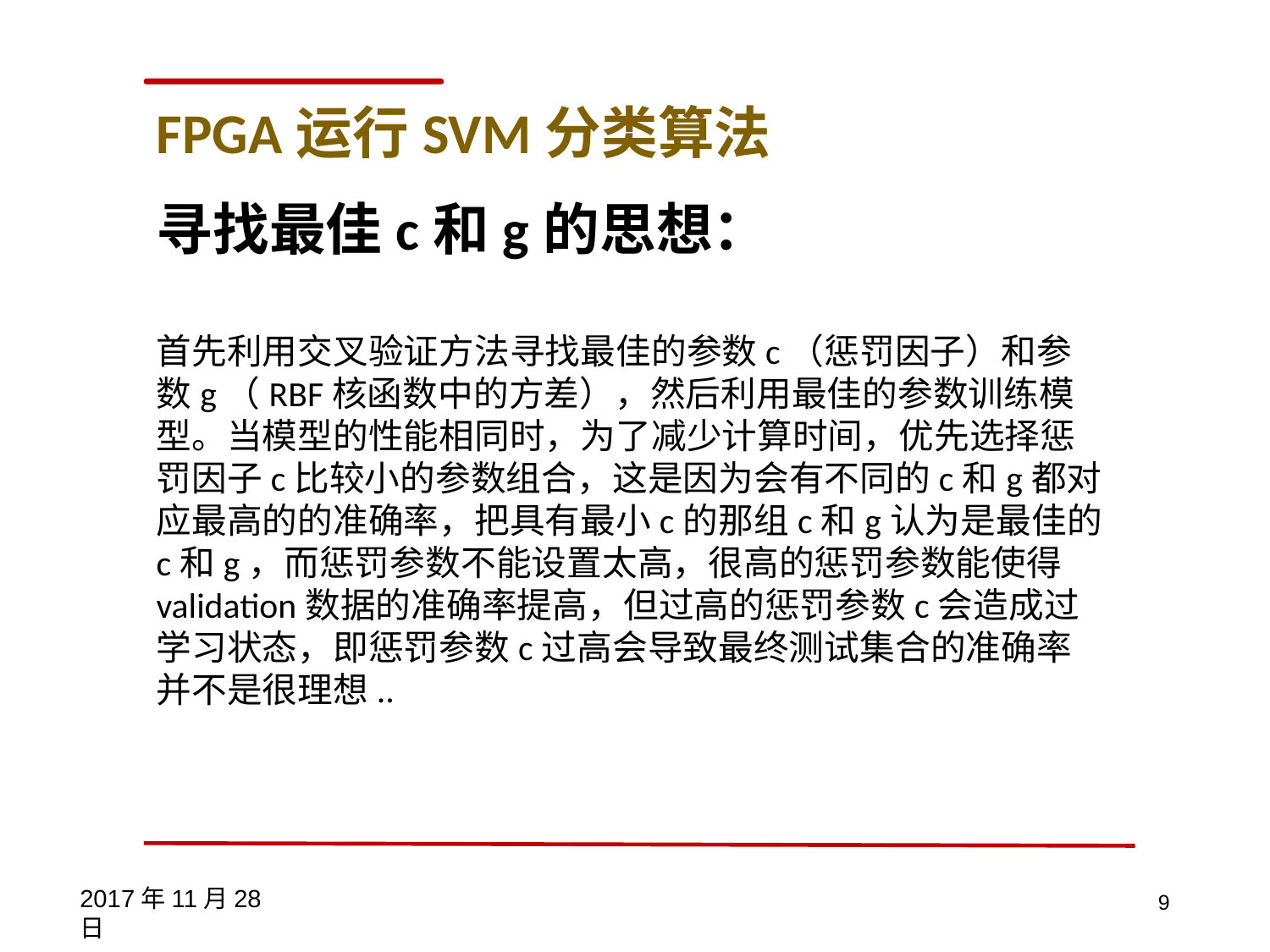

FPGA运行SVM分类算法
寻找最佳c和g的思想：

首先利用交叉验证方法寻找最佳的参数c（惩罚因子）和参数g（RBF核函数中的方差），然后利用最佳的参数训练模型。当模型的性能相同时，为了减少计算时间，优先选择惩罚因子c比较小的参数组合，这是因为会有不同的c和g都对应最高的的准确率，把具有最小c的那组c和g认为是最佳的c和g，而惩罚参数不能设置太高，很高的惩罚参数能使得validation数据的准确率提高，但过高的惩罚参数c会造成过学习状态，即惩罚参数c过高会导致最终测试集合的准确率并不是很理想..
2017年11月28日
9